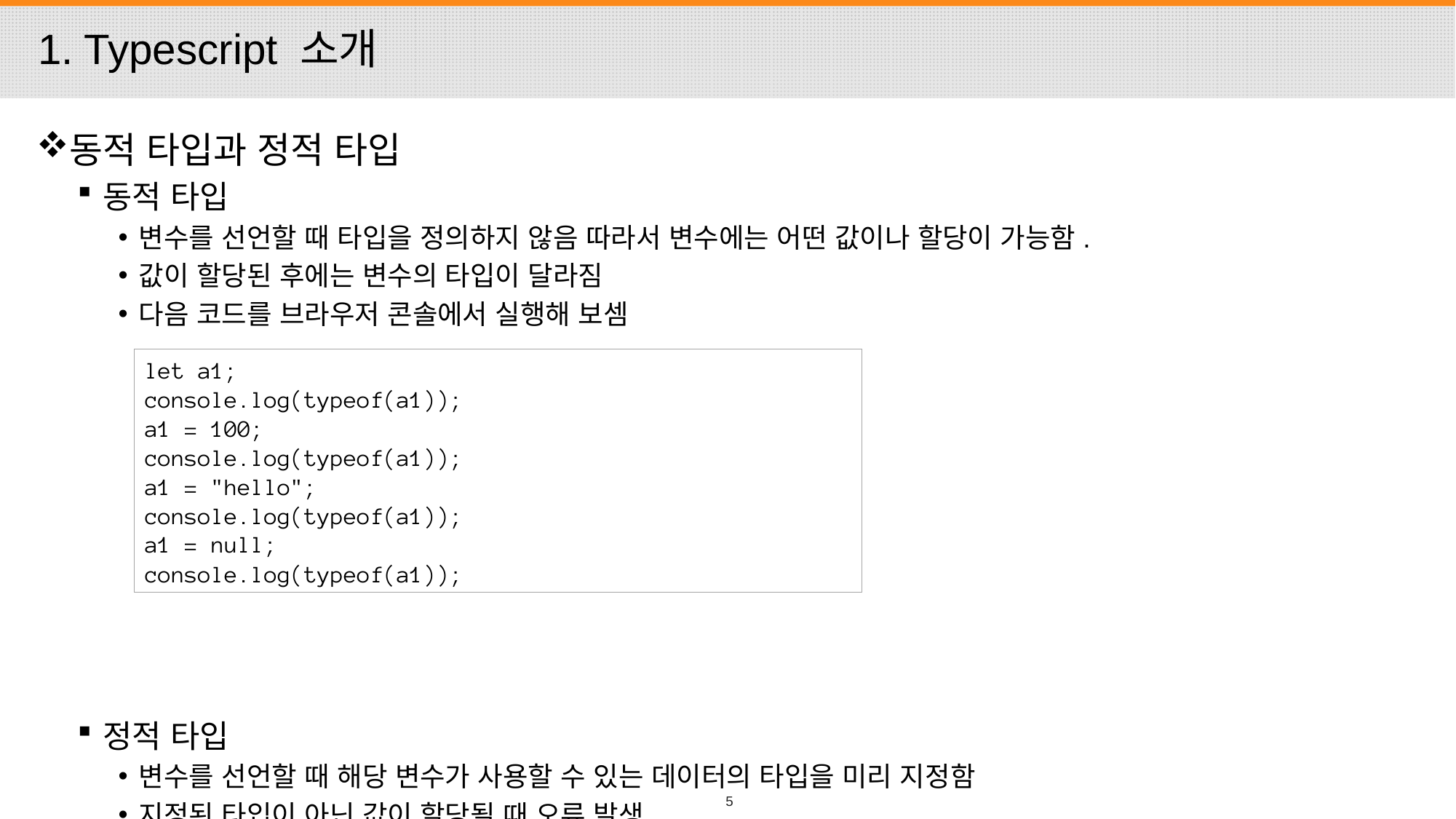

# 1. Typescript 소개
동적 타입과 정적 타입
동적 타입
변수를 선언할 때 타입을 정의하지 않음 따라서 변수에는 어떤 값이나 할당이 가능함.
값이 할당된 후에는 변수의 타입이 달라짐
다음 코드를 브라우저 콘솔에서 실행해 보셈

정적 타입
변수를 선언할 때 해당 변수가 사용할 수 있는 데이터의 타입을 미리 지정함
지정된 타입이 아닌 값이 할당될 때 오류 발생

let a1;
console.log(typeof(a1));
a1 = 100;
console.log(typeof(a1));
a1 = "hello";
console.log(typeof(a1));
a1 = null;
console.log(typeof(a1));